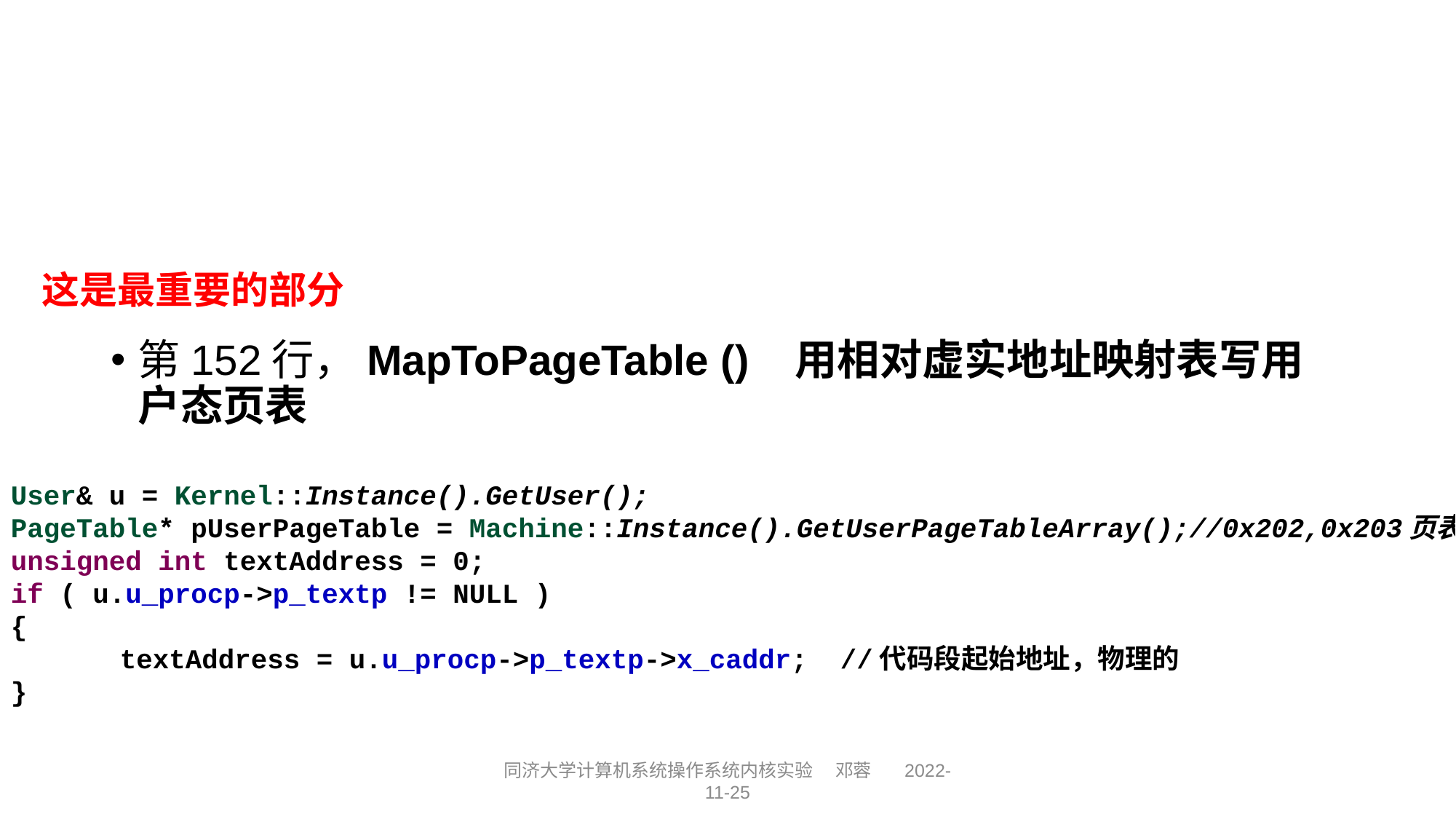

这是最重要的部分
第152行，MapToPageTable ()   用相对虚实地址映射表写用户态页表

User& u = Kernel::Instance().GetUser();
PageTable* pUserPageTable = Machine::Instance().GetUserPageTableArray();//0x202,0x203页表
unsigned int textAddress = 0;
if ( u.u_procp->p_textp != NULL )
{
	textAddress = u.u_procp->p_textp->x_caddr;  //代码段起始地址，物理的
}
同济大学计算机系统操作系统内核实验    邓蓉     2022-11-25